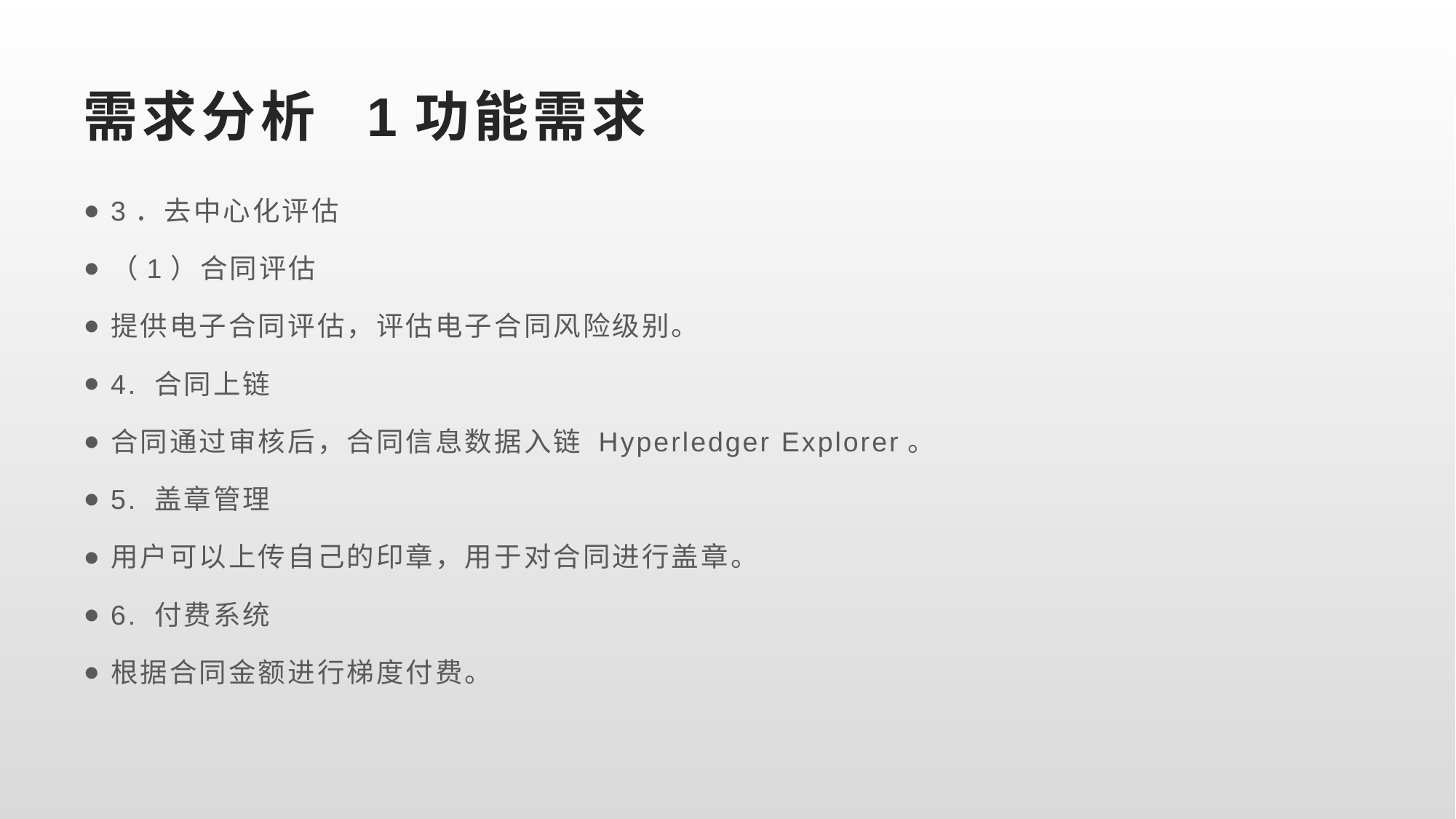

# 需求分析  1功能需求
3．去中心化评估
（1）合同评估
提供电子合同评估，评估电子合同风险级别。
4. 合同上链
合同通过审核后，合同信息数据入链 Hyperledger Explorer。
5. 盖章管理
用户可以上传自己的印章，用于对合同进行盖章。
6. 付费系统
根据合同金额进行梯度付费。